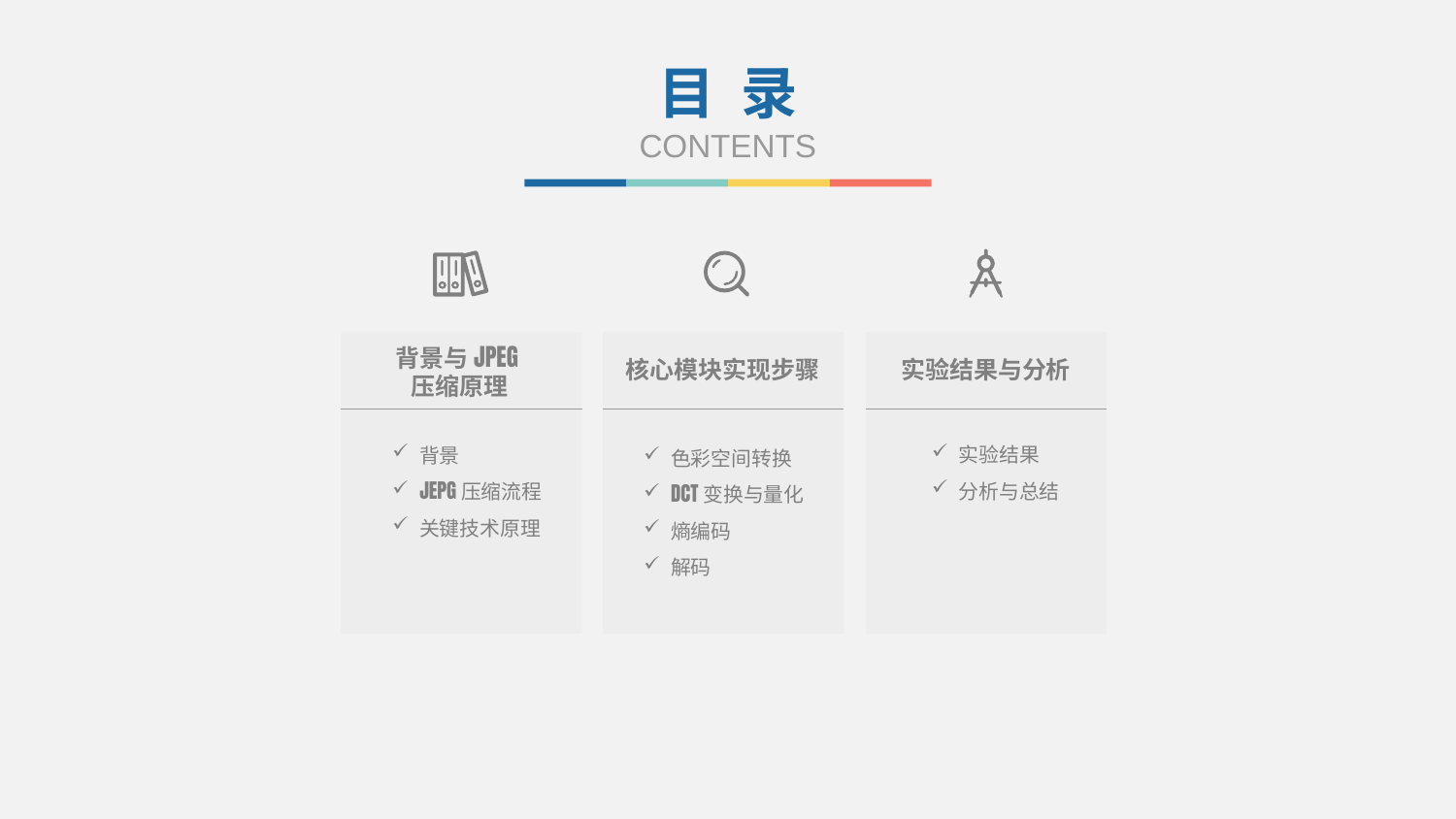

目  录
CONTENTS

背景与JPEG压缩原理
核心模块实现步骤
实验结果与分析
实验结果
分析与总结

背景
JEPG压缩流程
关键技术原理
色彩空间转换
DCT变换与量化
熵编码
解码